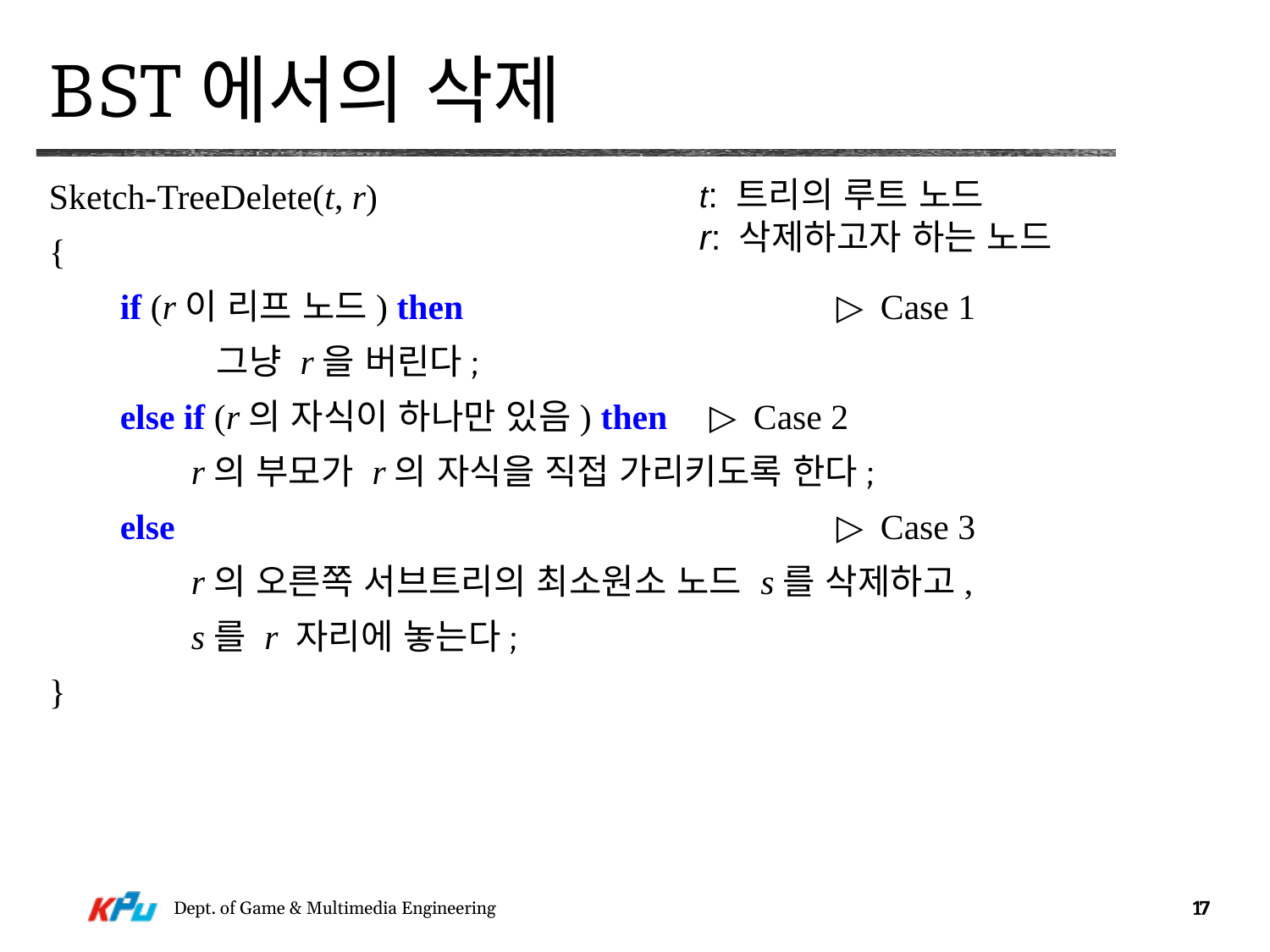

# BST에서의 삭제
t: 트리의 루트 노드
r: 삭제하고자 하는 노드
Sketch-TreeDelete(t, r)
{
        if (r이 리프 노드) then                  		▷ Case 1
                그냥 r을 버린다;
        else if (r의 자식이 하나만 있음) then    	▷ Case 2
                r의 부모가 r의 자식을 직접 가리키도록 한다;
        else                                  			▷ Case 3
                r의 오른쪽 서브트리의 최소원소 노드 s를 삭제하고,
                s를 r 자리에 놓는다;
}
Dept. of Game & Multimedia Engineering
17